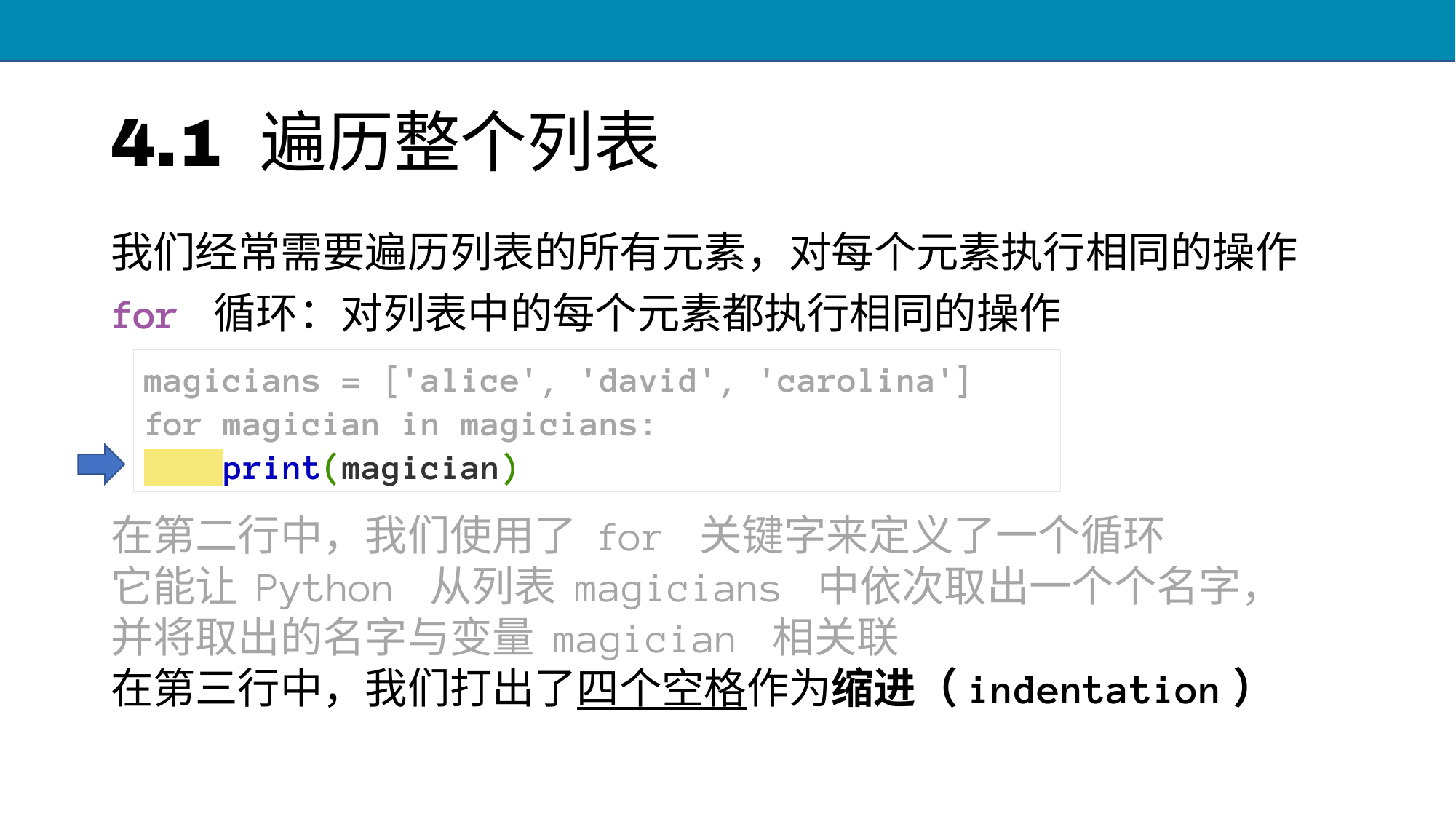

# 4.1 遍历整个列表
我们经常需要遍历列表的所有元素，对每个元素执行相同的操作
for 循环：对列表中的每个元素都执行相同的操作

magicians = ['alice', 'david', 'carolina']
for magician in magicians:
    print(magician)

在第二行中，我们使用了 for 关键字来定义了一个循环
它能让 Python 从列表 magicians 中依次取出一个个名字，并将取出的名字与变量 magician 相关联
在第三行中，我们打出了四个空格作为缩进（indentation）